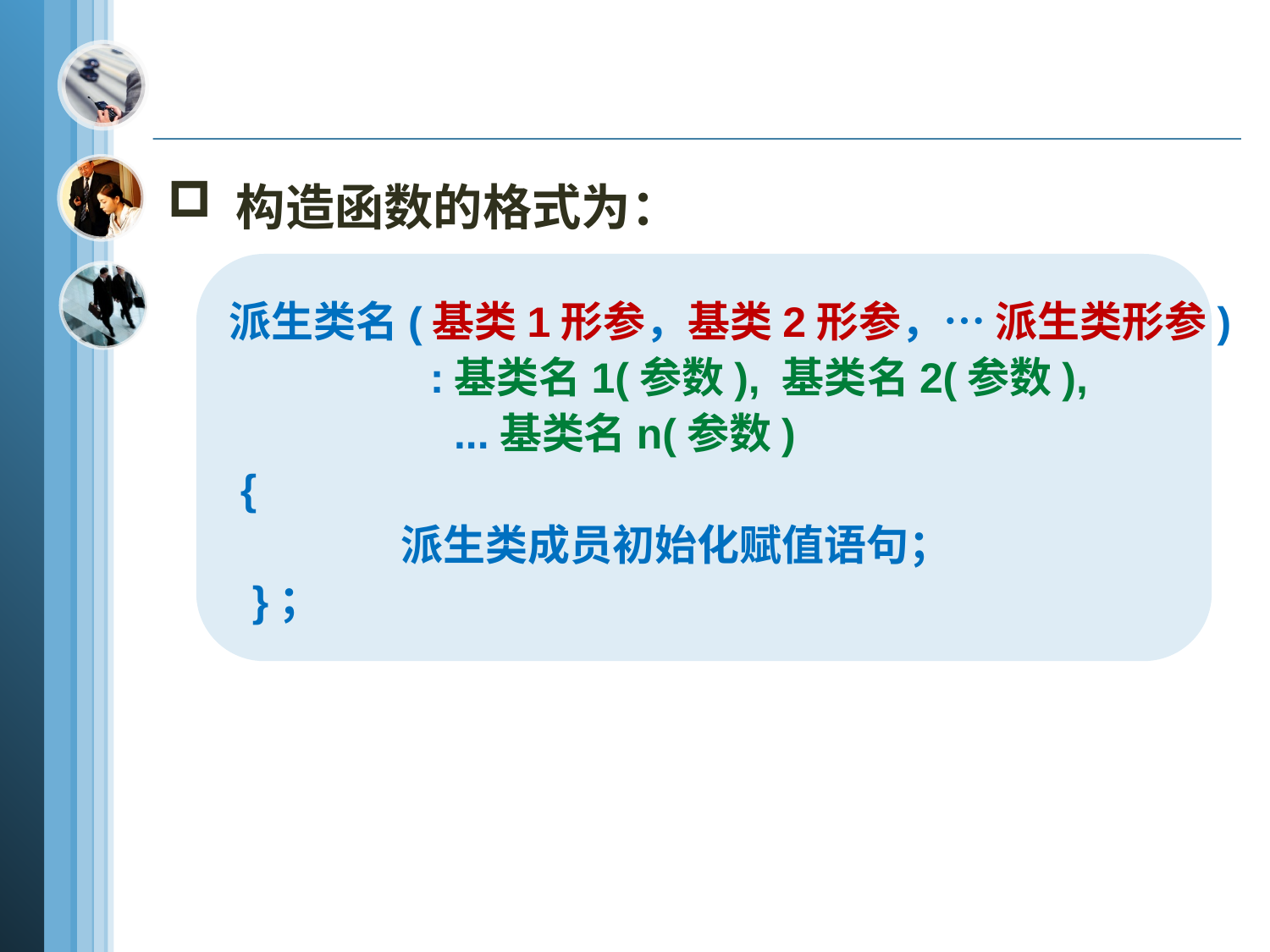

构造函数的格式为：
派生类名(基类1形参，基类2形参，… 派生类形参)
                 :基类名1(参数), 基类名2(参数),
                   ...基类名n(参数)
 {
                 派生类成员初始化赋值语句；
  }；